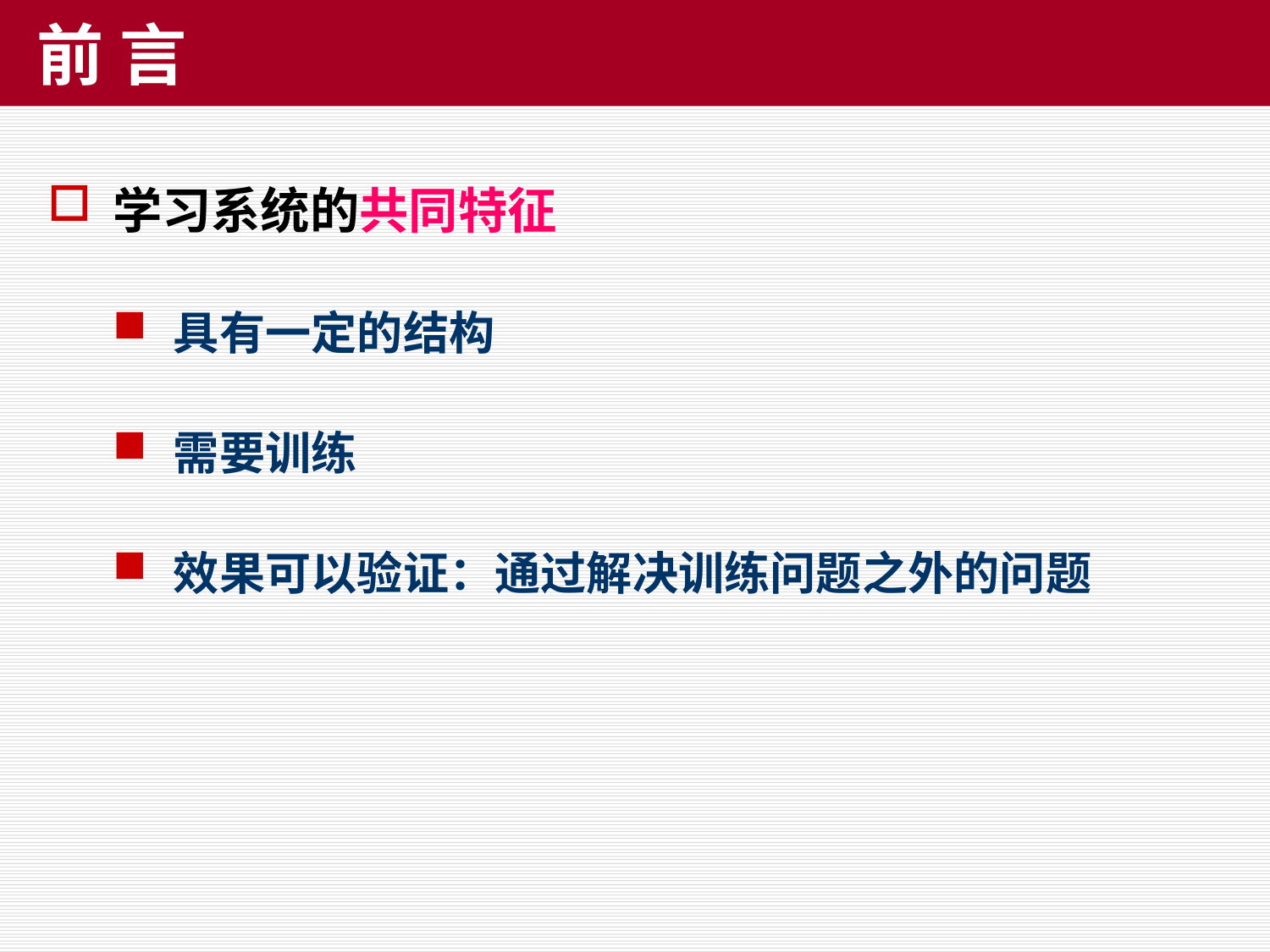

# 前 言
学习系统的共同特征
具有一定的结构
需要训练
效果可以验证：通过解决训练问题之外的问题